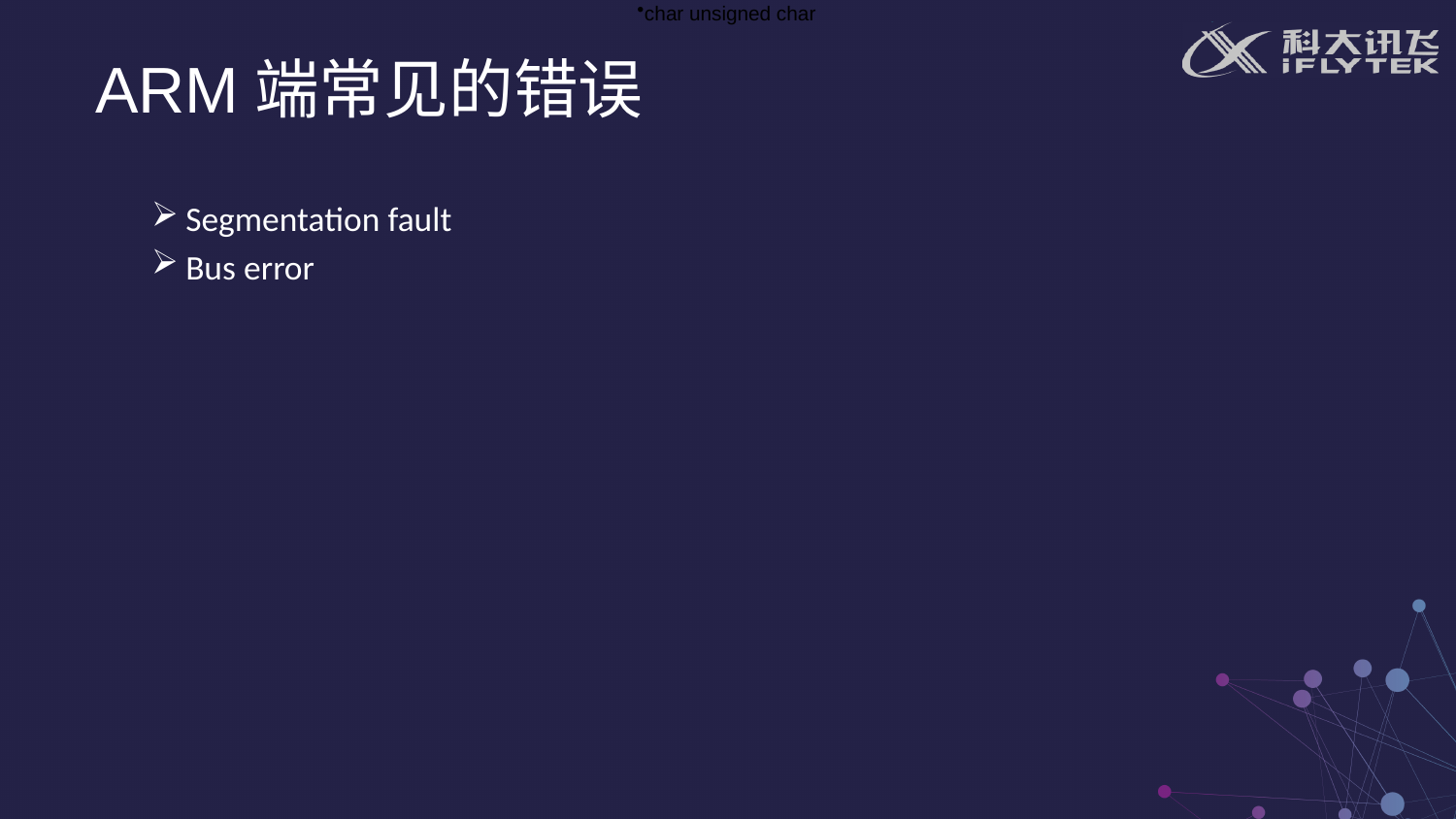

char unsigned char
ARM端常见的错误
Segmentation fault
Bus error